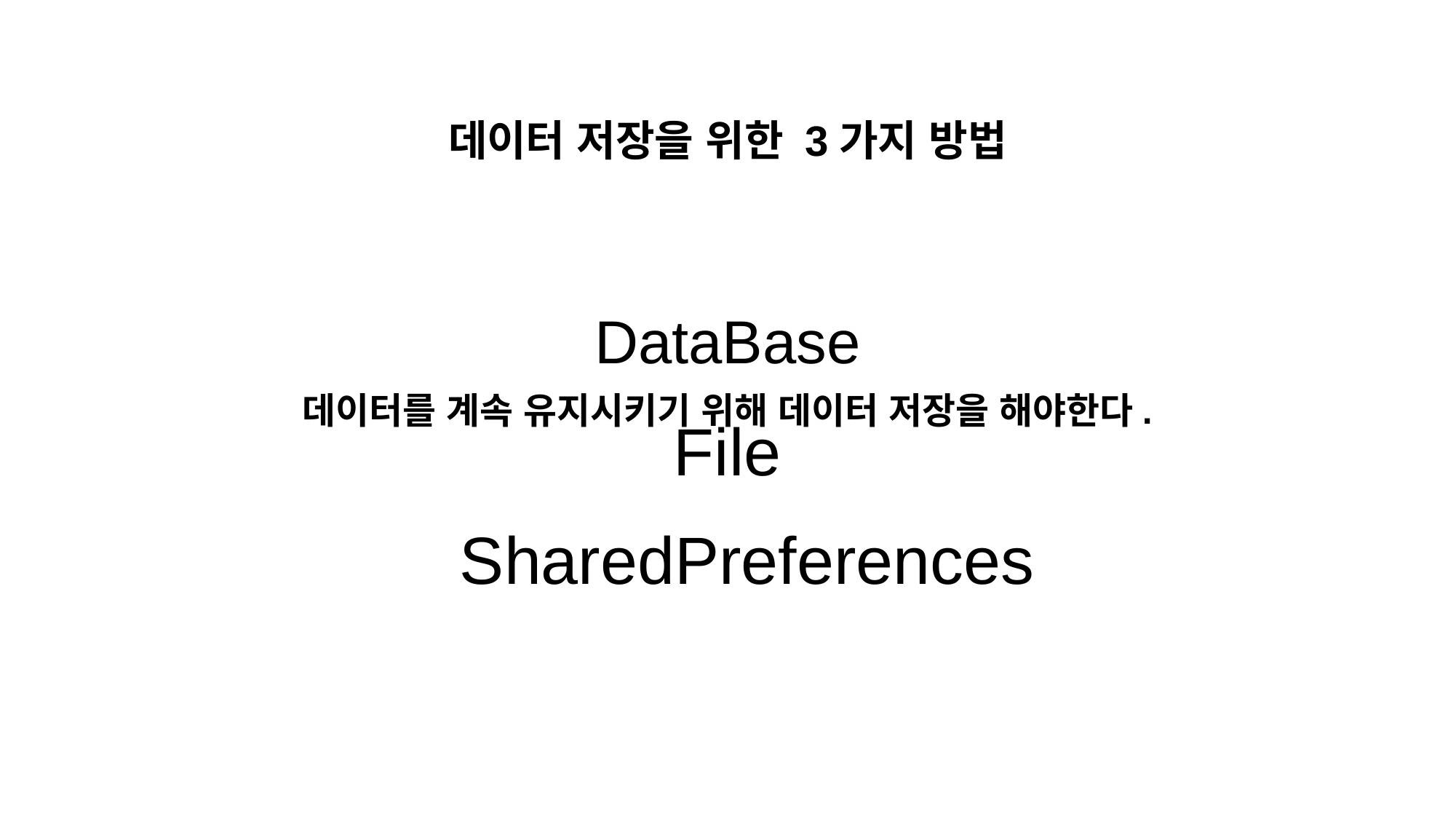

데이터 저장을 위한 3가지 방법
DataBase
데이터를 계속 유지시키기 위해 데이터 저장을 해야한다.
File
SharedPreferences